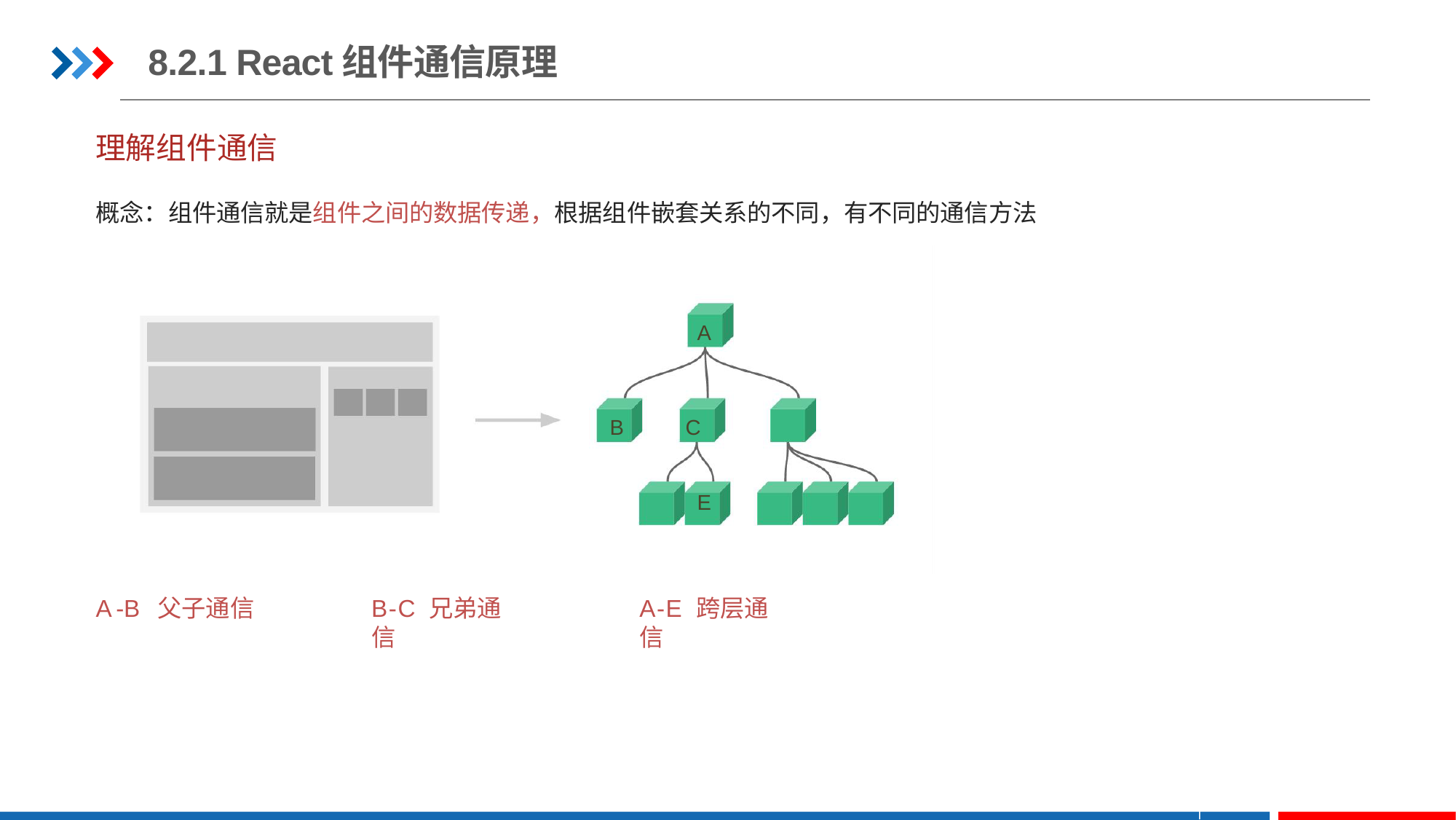

8.2.1 React组件通信原理
理解组件通信
概念：组件通信就是组件之间的数据传递，根据组件嵌套关系的不同，有不同的通信方法

A
B
C
E
A-B	父子通信
B-C 兄弟通信
A-E 跨层通信